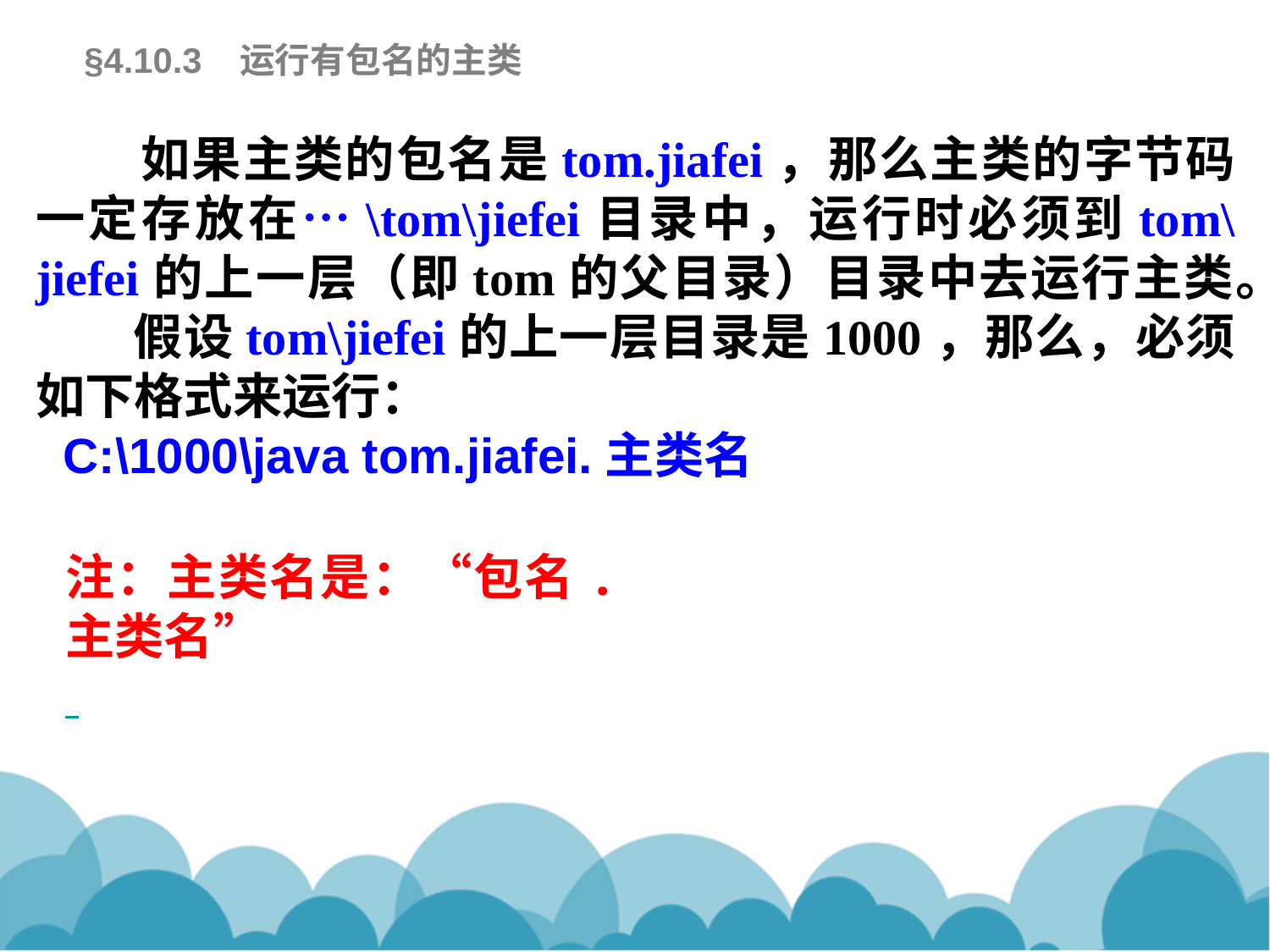

§4.10.3   运行有包名的主类
       如果主类的包名是tom.jiafei，那么主类的字节码一定存放在…\tom\jiefei目录中，运行时必须到tom\jiefei的上一层（即tom的父目录）目录中去运行主类。
       假设tom\jiefei的上一层目录是1000，那么，必须如下格式来运行：
  C:\1000\java tom.jiafei.主类名

注：主类名是：“包名.主类名”

107